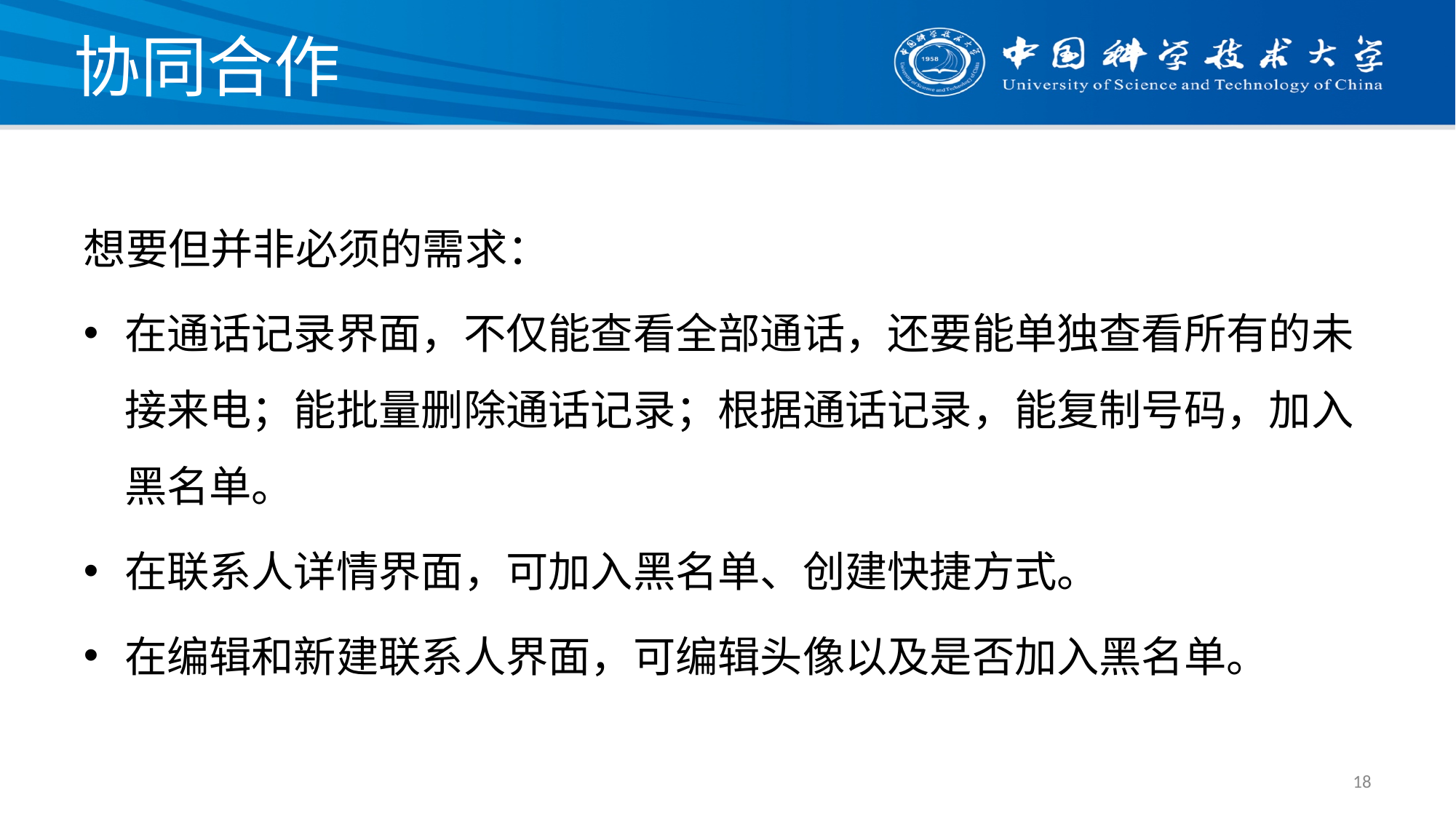

# 协同合作
想要但并非必须的需求：
在通话记录界面，不仅能查看全部通话，还要能单独查看所有的未接来电；能批量删除通话记录；根据通话记录，能复制号码，加入黑名单。
在联系人详情界面，可加入黑名单、创建快捷方式。
在编辑和新建联系人界面，可编辑头像以及是否加入黑名单。
18